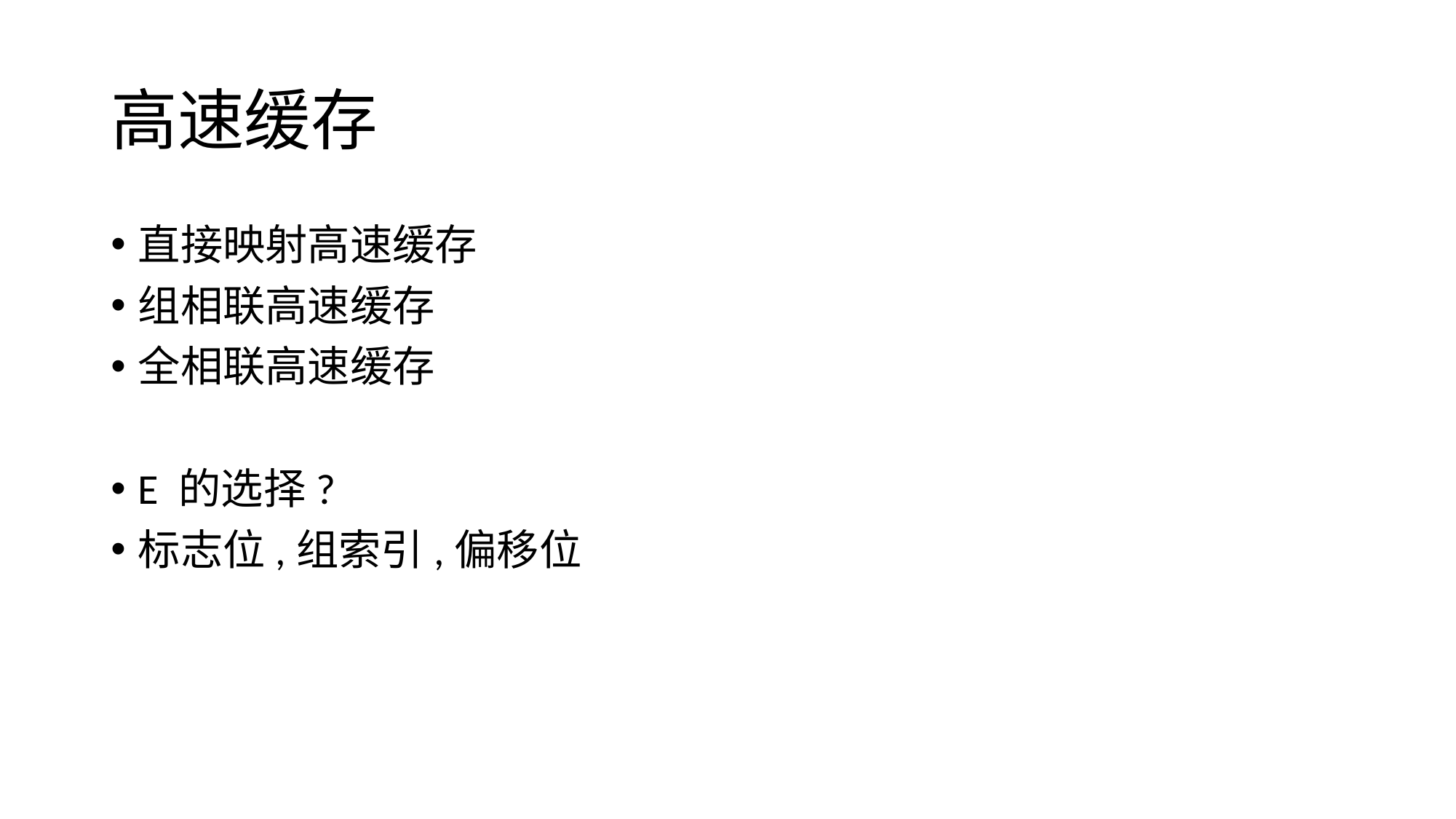

# 高速缓存
直接映射高速缓存
组相联高速缓存
全相联高速缓存

E 的选择?
标志位,组索引,偏移位